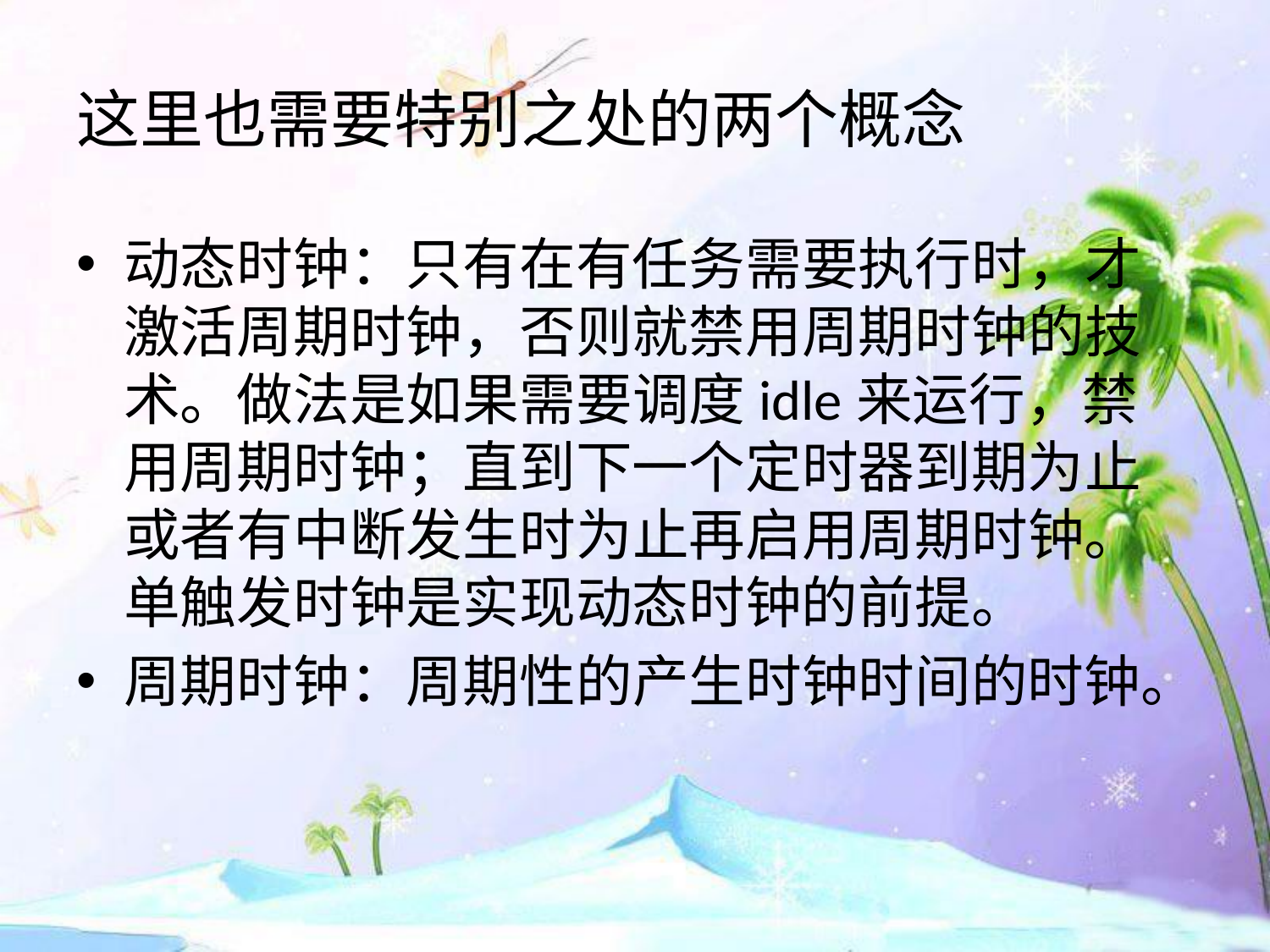

# 这里也需要特别之处的两个概念
动态时钟：只有在有任务需要执行时，才激活周期时钟，否则就禁用周期时钟的技术。做法是如果需要调度idle来运行，禁用周期时钟；直到下一个定时器到期为止或者有中断发生时为止再启用周期时钟。单触发时钟是实现动态时钟的前提。
周期时钟：周期性的产生时钟时间的时钟。